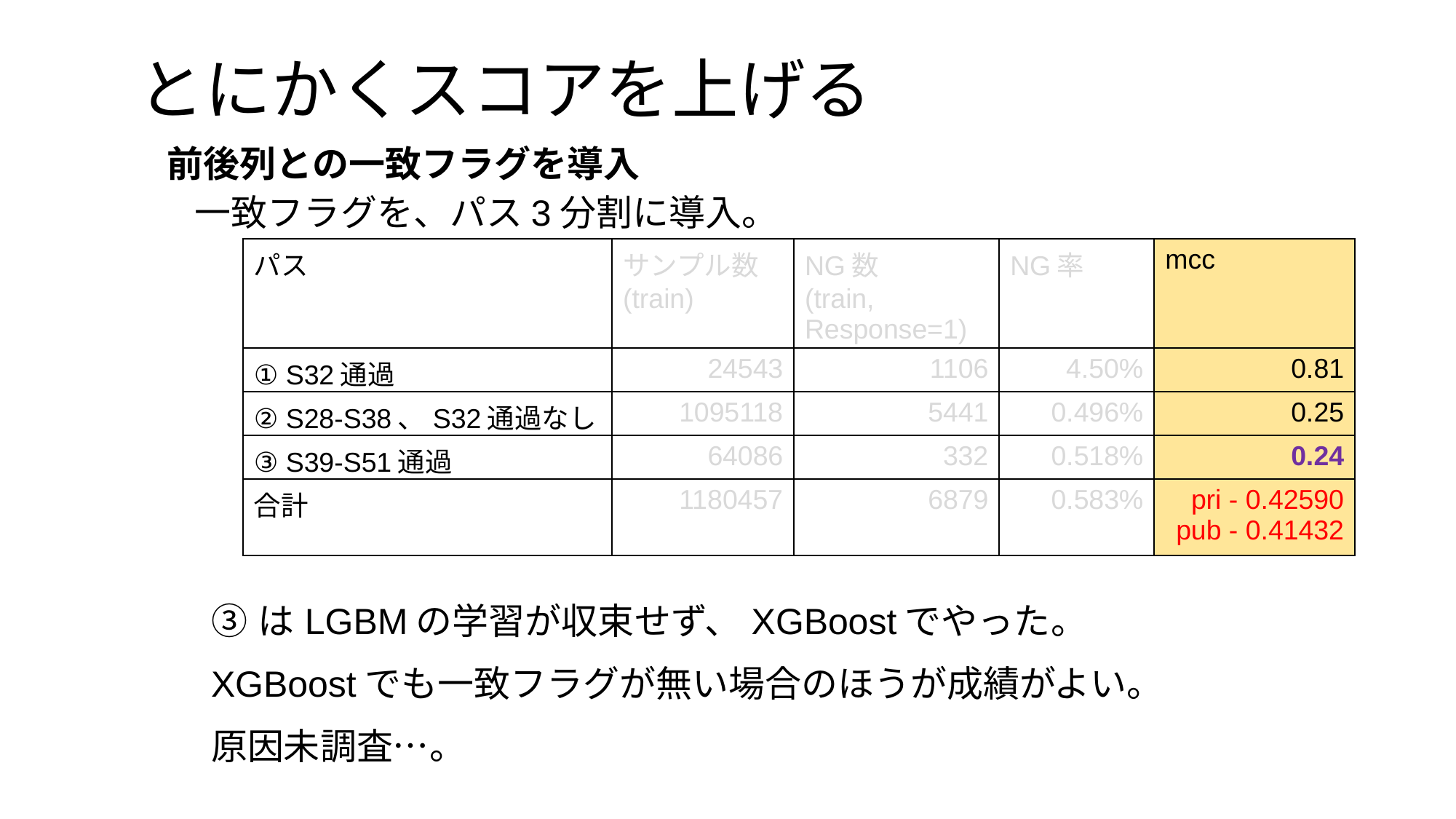

# とにかくスコアを上げる
前後列との一致フラグを導入
一致フラグを、パス3分割に導入。
| パス | サンプル数 (train) | NG数 (train, Response=1) | NG率 | mcc |
| --- | --- | --- | --- | --- |
| ① S32通過 | 24543 | 1106 | 4.50% | 0.81 |
| ② S28-S38、S32通過なし | 1095118 | 5441 | 0.496% | 0.25 |
| ③ S39-S51通過 | 64086 | 332 | 0.518% | 0.24 |
| 合計 | 1180457 | 6879 | 0.583% | pri - 0.42590 pub - 0.41432 |
③はLGBMの学習が収束せず、XGBoostでやった。
XGBoostでも一致フラグが無い場合のほうが成績がよい。
原因未調査…。